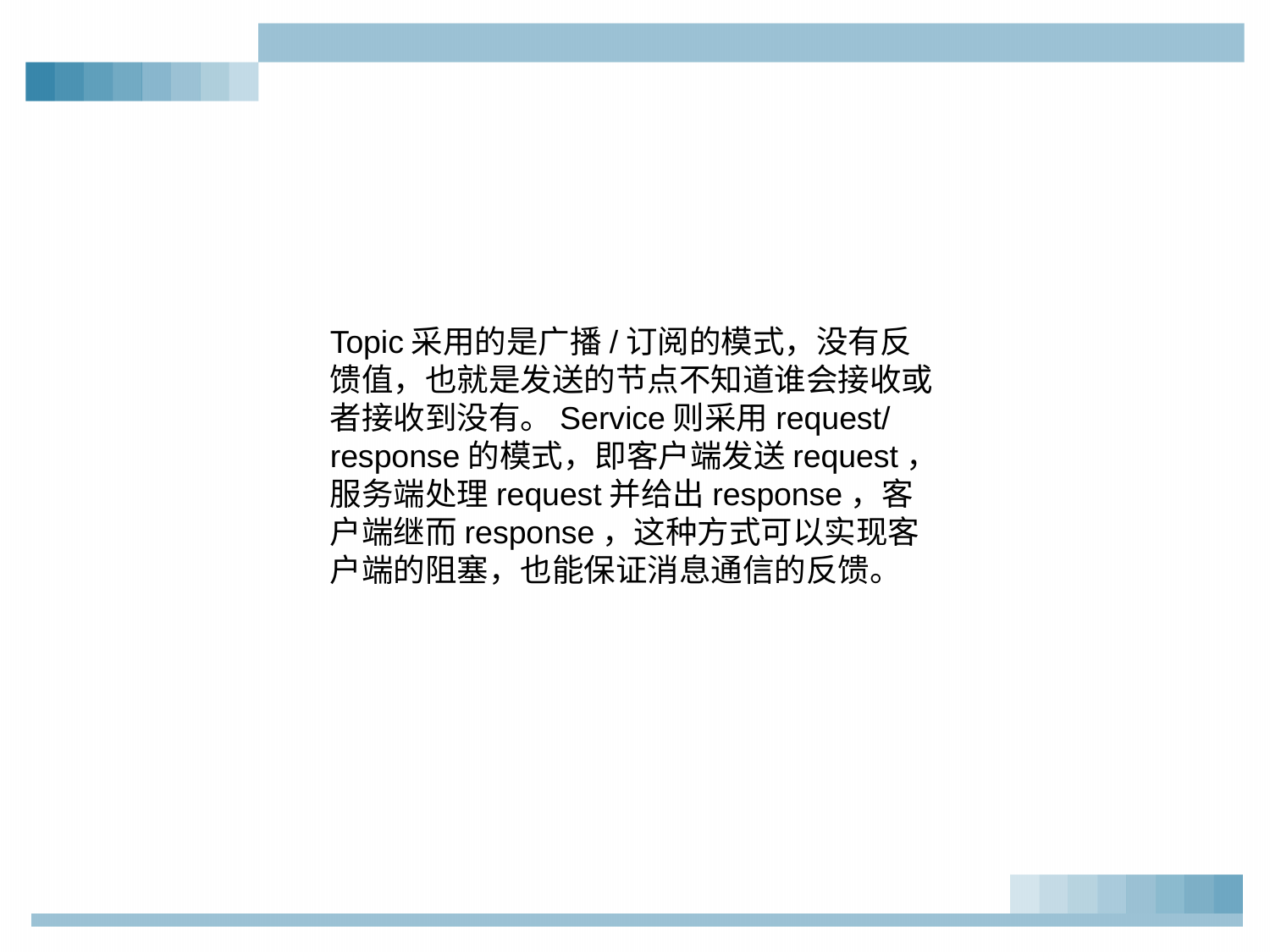

Topic采用的是广播/订阅的模式，没有反馈值，也就是发送的节点不知道谁会接收或者接收到没有。Service则采用request/response的模式，即客户端发送request，服务端处理request并给出response，客户端继而response，这种方式可以实现客户端的阻塞，也能保证消息通信的反馈。